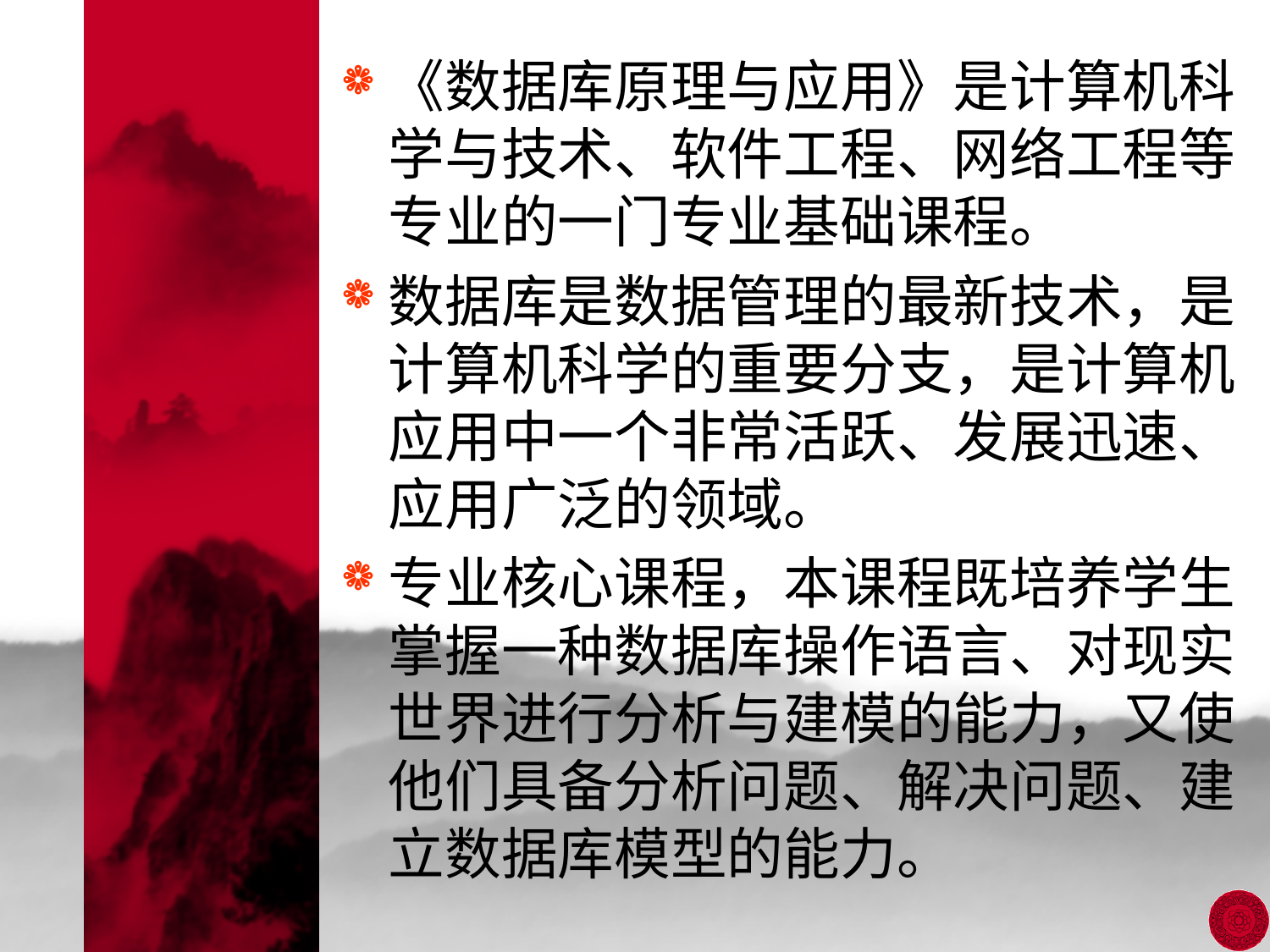

《数据库原理与应用》是计算机科学与技术、软件工程、网络工程等专业的一门专业基础课程。
数据库是数据管理的最新技术，是计算机科学的重要分支，是计算机应用中一个非常活跃、发展迅速、应用广泛的领域。
专业核心课程，本课程既培养学生掌握一种数据库操作语言、对现实世界进行分析与建模的能力，又使他们具备分析问题、解决问题、建立数据库模型的能力。
#